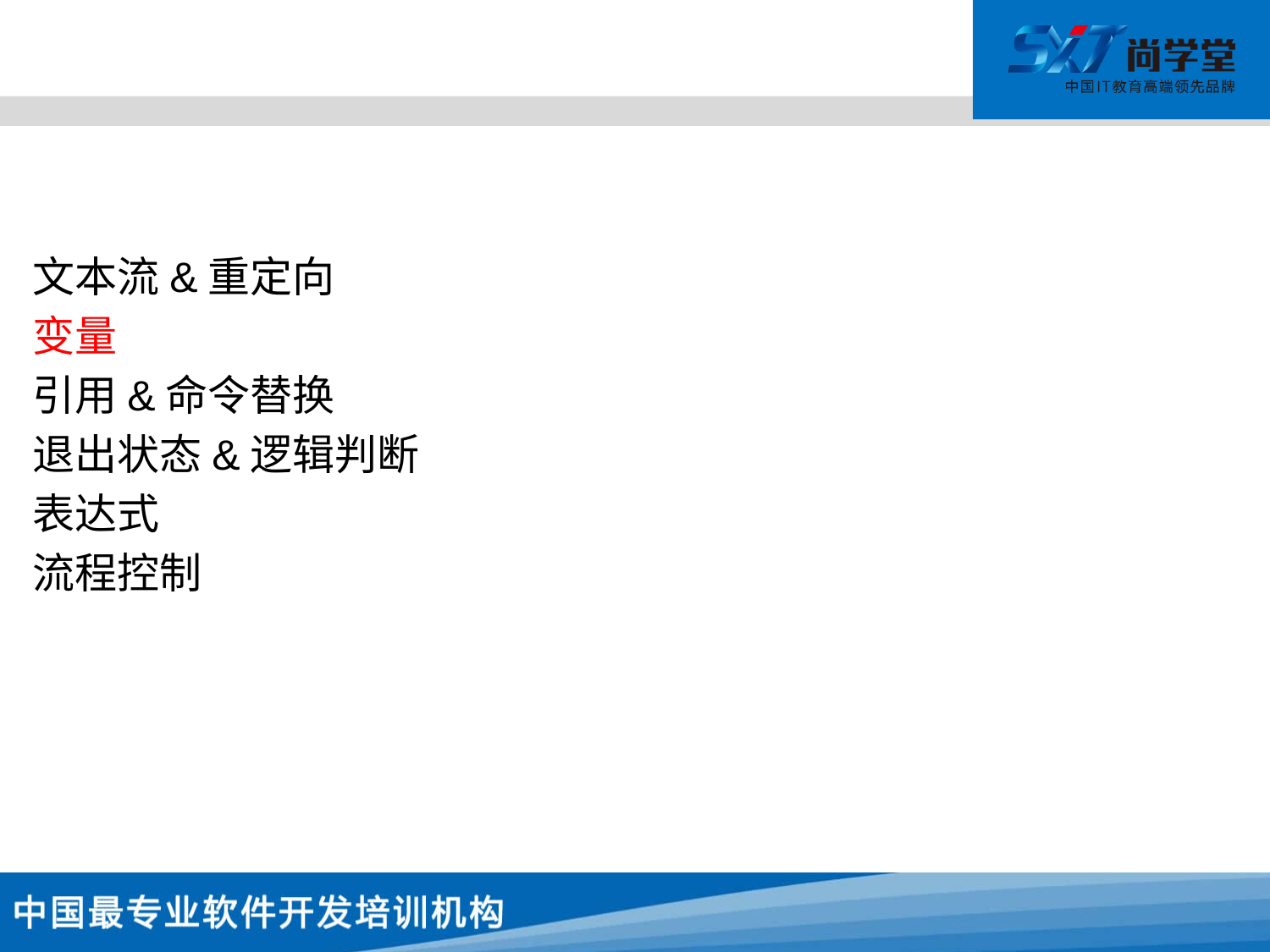

#
文本流&重定向
变量
引用&命令替换
退出状态&逻辑判断
表达式
流程控制